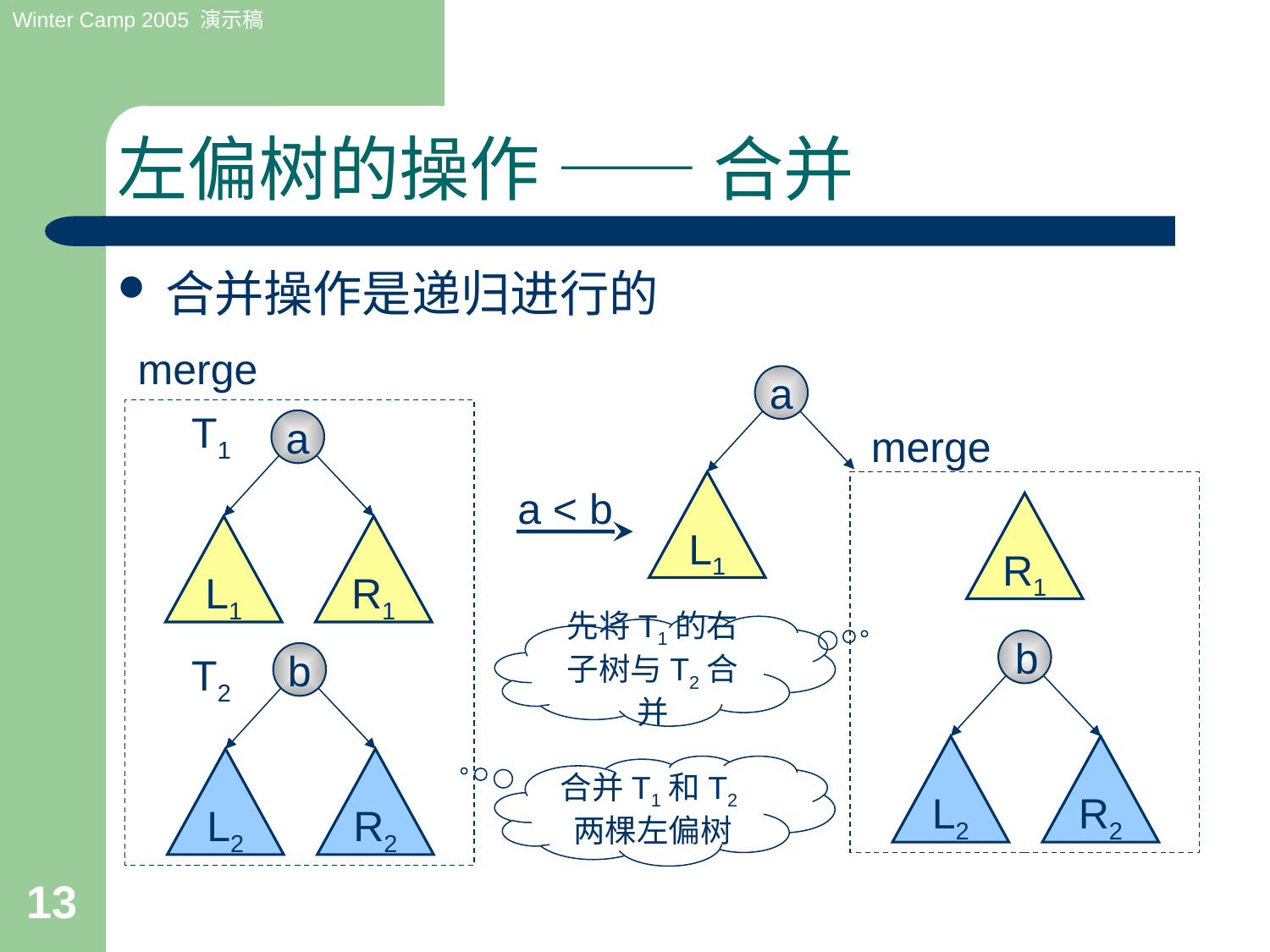

# 左偏树的操作 —— 合并
合并操作是递归进行的

merge
T1

a
L1
R1
T2
b
L2
R2
a
merge
L1

R1
 b
L2
R2
a < b

先将T1的右子树与T2合并
合并T1和T2两棵左偏树
13